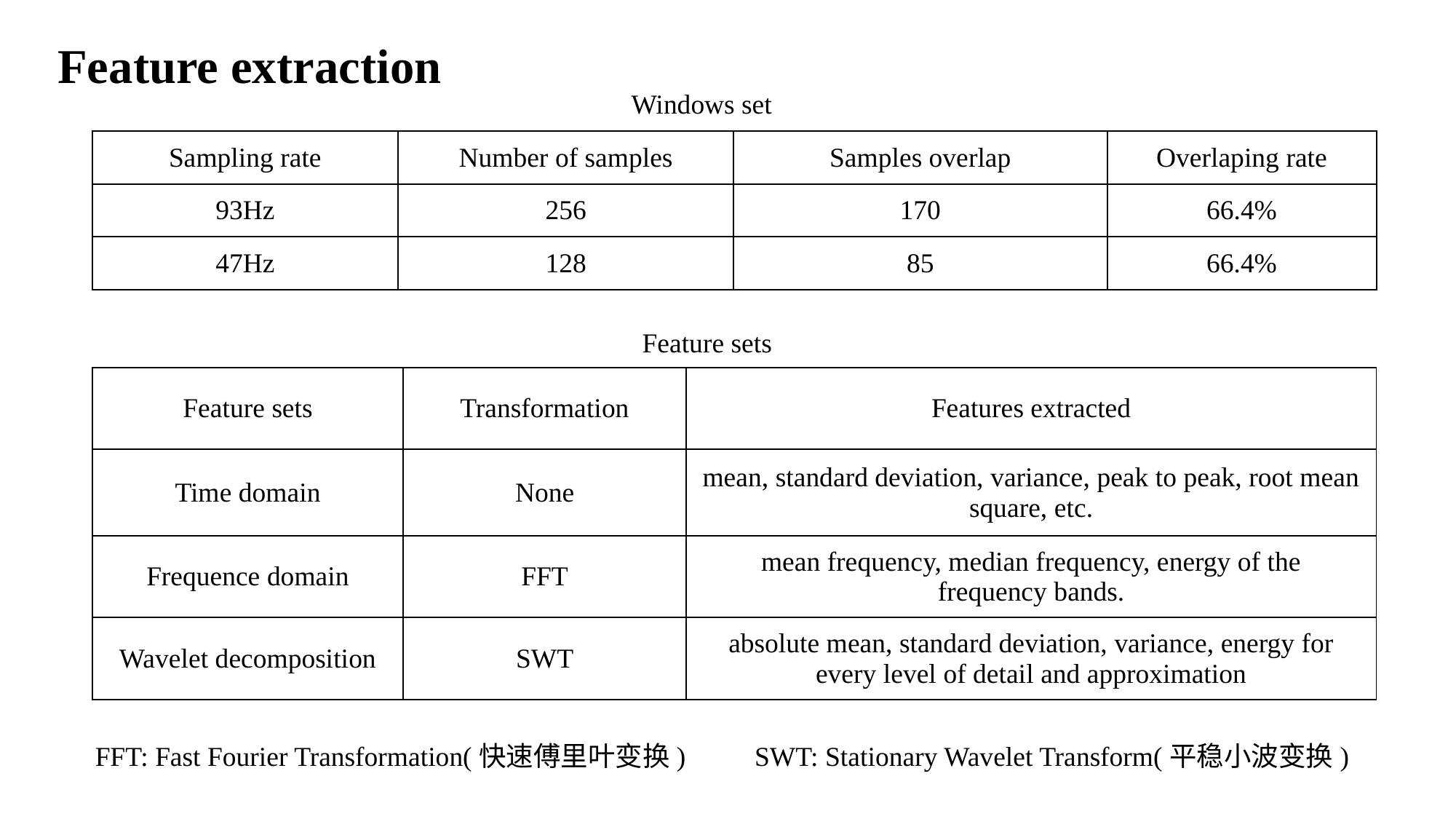

Feature extraction
Windows set
| Sampling rate | Number of samples | Samples overlap | Overlaping rate |
| --- | --- | --- | --- |
| 93Hz | 256 | 170 | 66.4% |
| 47Hz | 128 | 85 | 66.4% |
Feature sets
| Feature sets | Transformation | Features extracted |
| --- | --- | --- |
| Time domain | None | mean, standard deviation, variance, peak to peak, root mean square, etc. |
| Frequence domain | FFT | mean frequency, median frequency, energy of the frequency bands. |
| Wavelet decomposition | SWT | absolute mean, standard deviation, variance, energy for every level of detail and approximation |
FFT: Fast Fourier Transformation(快速傅里叶变换)          SWT: Stationary Wavelet Transform(平稳小波变换)